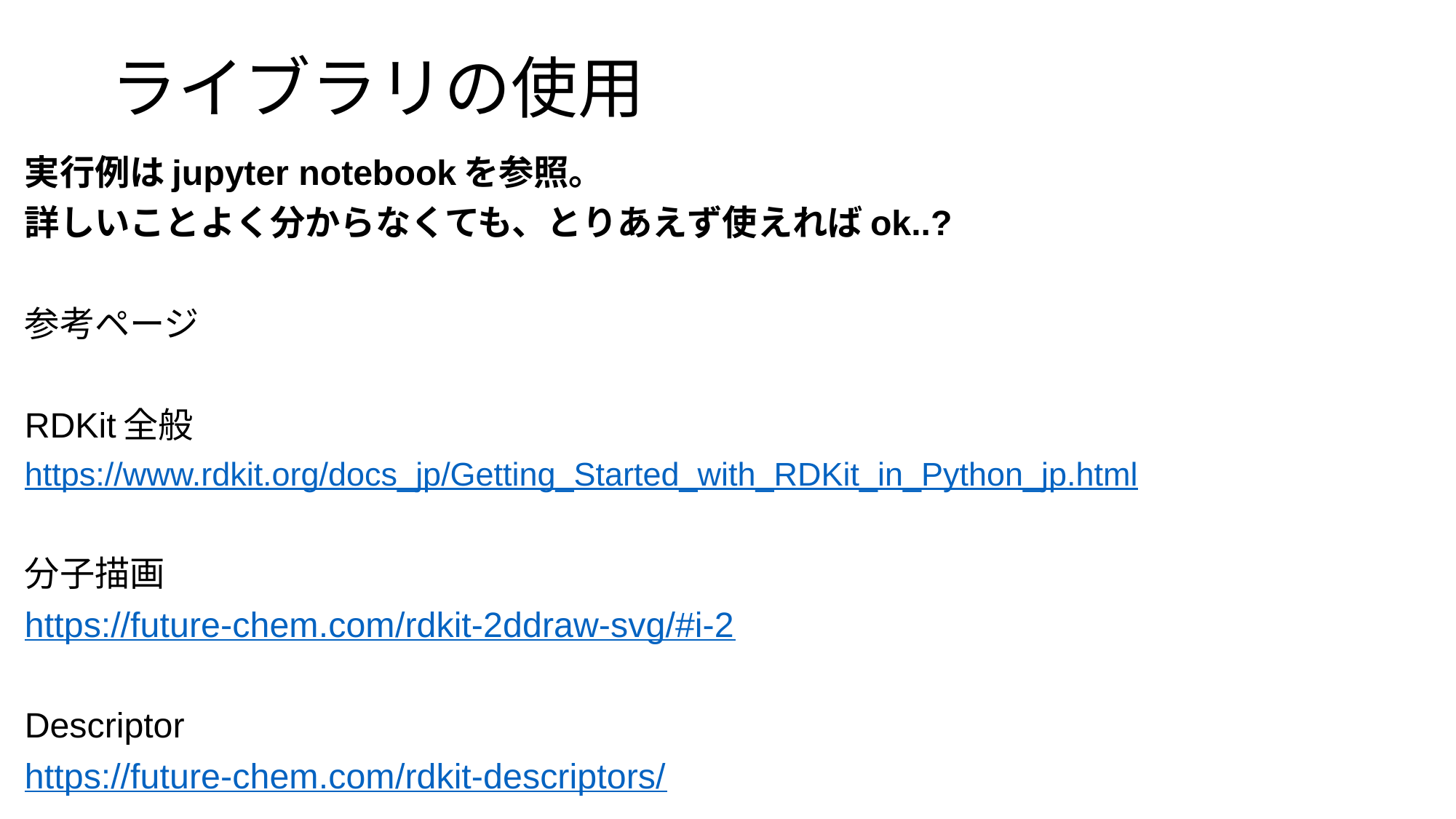

# ライブラリの使用
実行例はjupyter notebookを参照。
詳しいことよく分からなくても、とりあえず使えればok..?

参考ページ

RDKit全般
https://www.rdkit.org/docs_jp/Getting_Started_with_RDKit_in_Python_jp.html

分子描画
https://future-chem.com/rdkit-2ddraw-svg/#i-2

Descriptor
https://future-chem.com/rdkit-descriptors/